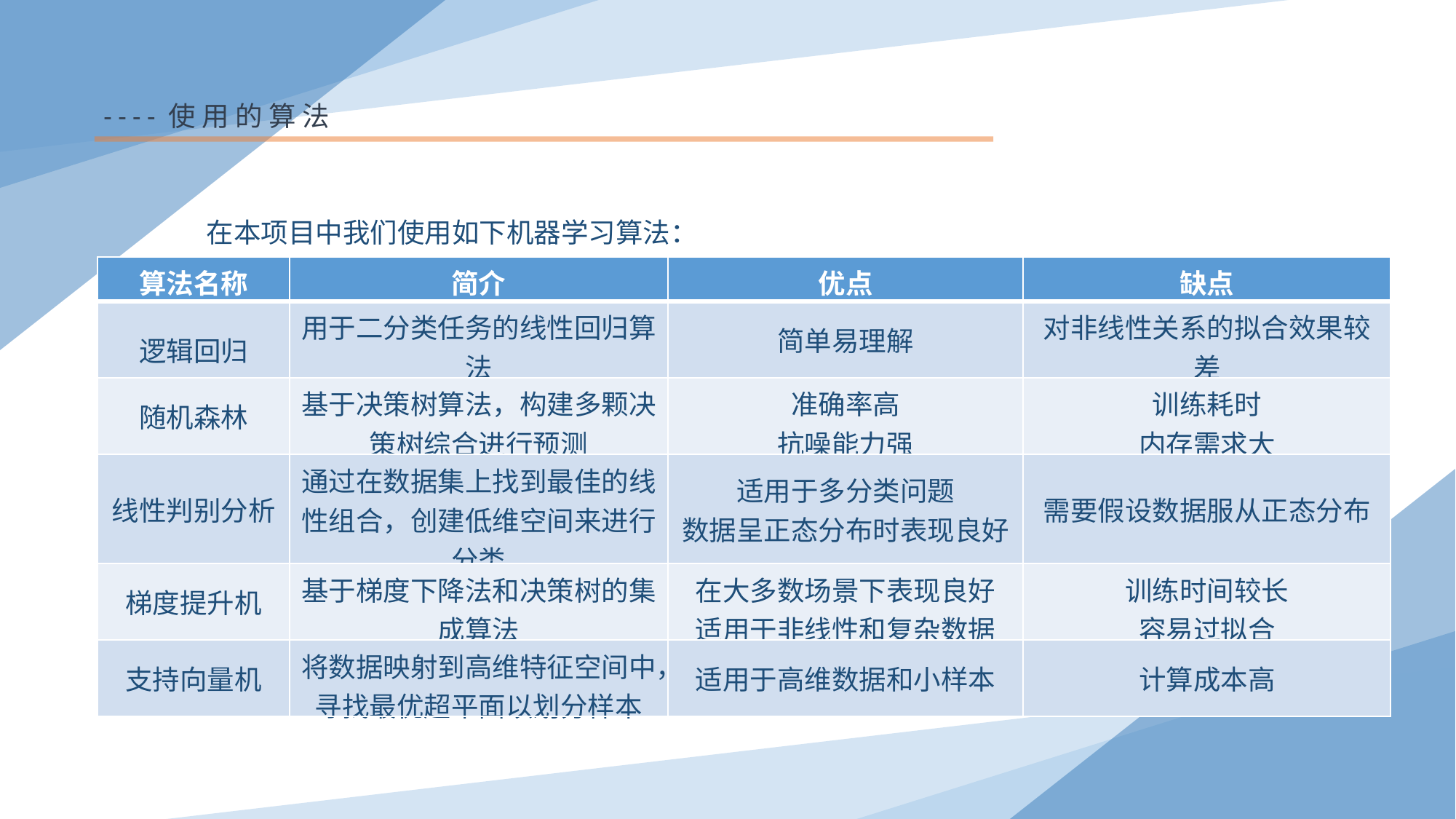

- - - - 使 用 的 算 法

在本项目中我们使用如下机器学习算法：
| 算法名称 | 简介 | 优点 | 缺点 |
| --- | --- | --- | --- |
| 逻辑回归 | 用于二分类任务的线性回归算法 | 简单易理解 | 对非线性关系的拟合效果较差 |
| 随机森林 | 基于决策树算法，构建多颗决策树综合进行预测 | 准确率高 抗噪能力强 | 训练耗时 内存需求大 |
| 线性判别分析 | 通过在数据集上找到最佳的线性组合，创建低维空间来进行分类 | 适用于多分类问题 数据呈正态分布时表现良好 | 需要假设数据服从正态分布 |
| 梯度提升机 | 基于梯度下降法和决策树的集成算法 | 在大多数场景下表现良好 适用于非线性和复杂数据 | 训练时间较长 容易过拟合 |
| 支持向量机 | 将数据映射到高维特征空间中，寻找最优超平面以划分样本 | 适用于高维数据和小样本 | 计算成本高 |